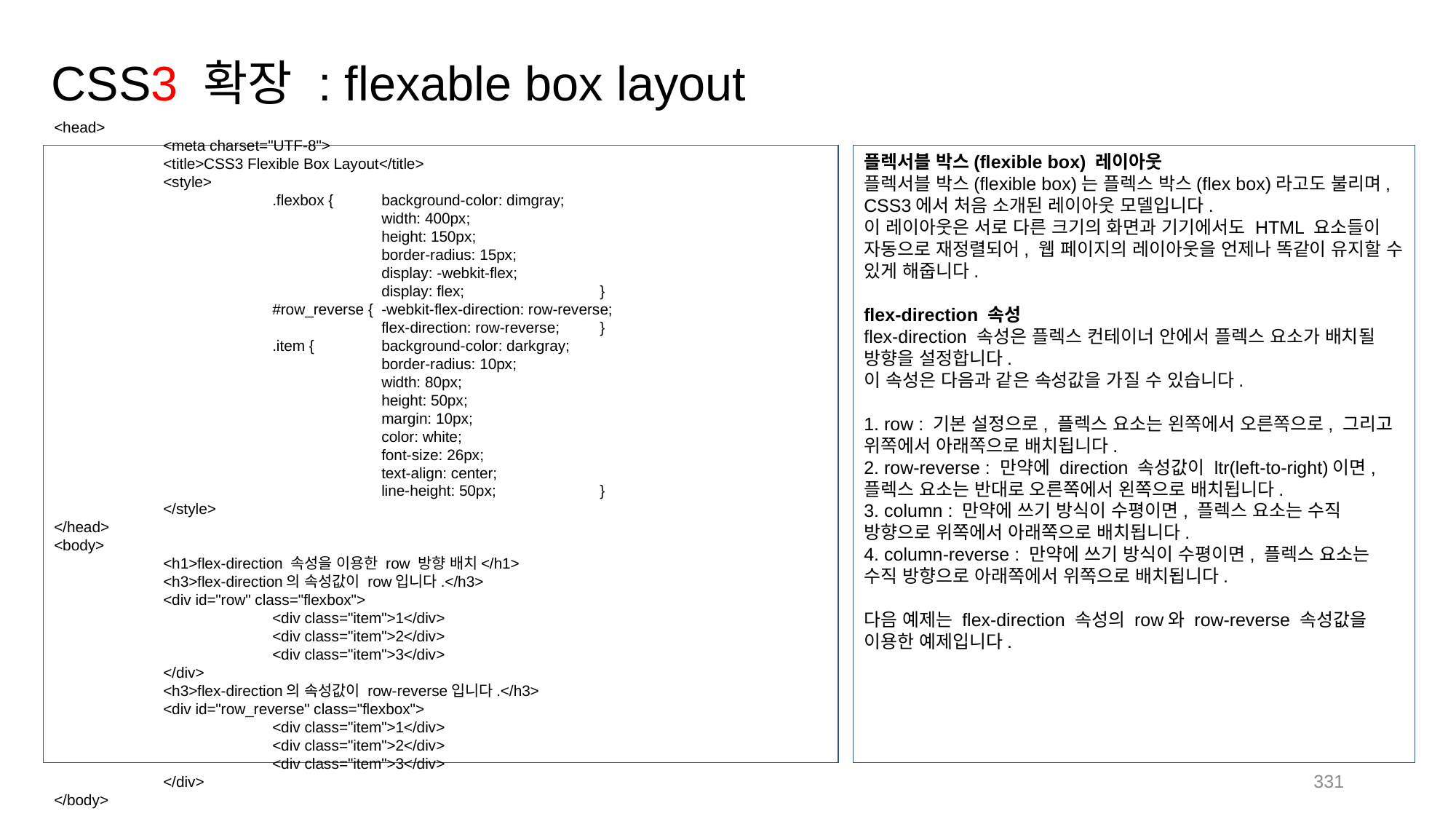

# CSS3 확장 : flexable box layout

<head>
	<meta charset="UTF-8">
	<title>CSS3 Flexible Box Layout</title>
	<style>
		.flexbox {	background-color: dimgray;
			width: 400px;
			height: 150px;
			border-radius: 15px;
			display: -webkit-flex;
			display: flex;		}
		#row_reverse {	-webkit-flex-direction: row-reverse;
			flex-direction: row-reverse;	}
		.item {	background-color: darkgray;
			border-radius: 10px;
			width: 80px;
			height: 50px;
			margin: 10px;
			color: white;
			font-size: 26px;
			text-align: center;
			line-height: 50px;	}
	</style>
</head>
<body>
	<h1>flex-direction 속성을 이용한 row 방향 배치</h1>
	<h3>flex-direction의 속성값이 row입니다.</h3>
	<div id="row" class="flexbox">
		<div class="item">1</div>
		<div class="item">2</div>
		<div class="item">3</div>
	</div>
	<h3>flex-direction의 속성값이 row-reverse입니다.</h3>
	<div id="row_reverse" class="flexbox">
		<div class="item">1</div>
		<div class="item">2</div>
		<div class="item">3</div>
	</div>
</body>
플렉서블 박스(flexible box) 레이아웃
플렉서블 박스(flexible box)는 플렉스 박스(flex box)라고도 불리며, CSS3에서 처음 소개된 레이아웃 모델입니다.
이 레이아웃은 서로 다른 크기의 화면과 기기에서도 HTML 요소들이 자동으로 재정렬되어, 웹 페이지의 레이아웃을 언제나 똑같이 유지할 수 있게 해줍니다.

flex-direction 속성
flex-direction 속성은 플렉스 컨테이너 안에서 플렉스 요소가 배치될 방향을 설정합니다.
이 속성은 다음과 같은 속성값을 가질 수 있습니다.

1. row : 기본 설정으로, 플렉스 요소는 왼쪽에서 오른쪽으로, 그리고 위쪽에서 아래쪽으로 배치됩니다.
2. row-reverse : 만약에 direction 속성값이 ltr(left-to-right)이면, 플렉스 요소는 반대로 오른쪽에서 왼쪽으로 배치됩니다.
3. column : 만약에 쓰기 방식이 수평이면, 플렉스 요소는 수직 방향으로 위쪽에서 아래쪽으로 배치됩니다.
4. column-reverse : 만약에 쓰기 방식이 수평이면, 플렉스 요소는 수직 방향으로 아래쪽에서 위쪽으로 배치됩니다.

다음 예제는 flex-direction 속성의 row와 row-reverse 속성값을 이용한 예제입니다.

331